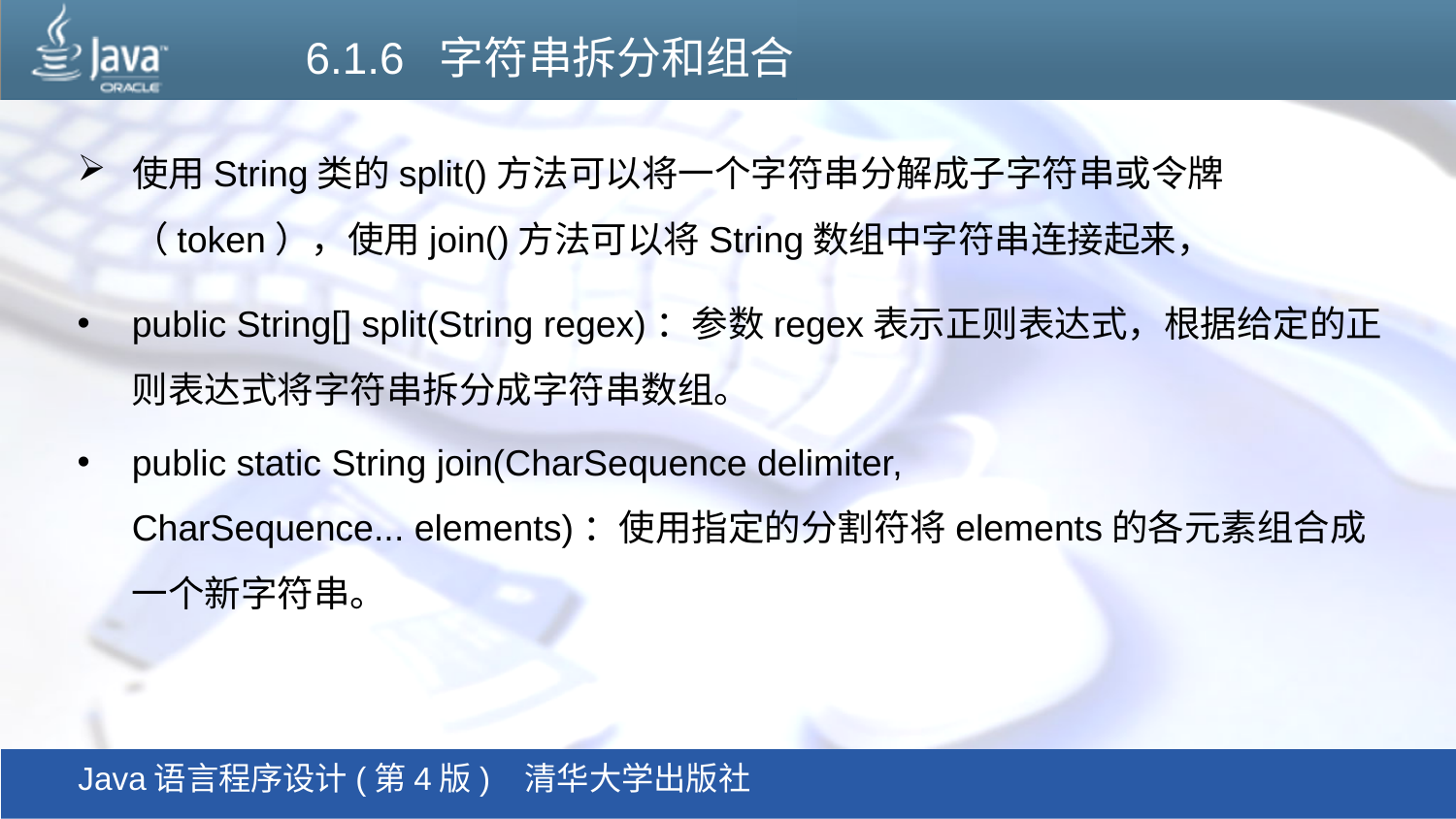

# 6.1.6  字符串拆分和组合
使用String类的split()方法可以将一个字符串分解成子字符串或令牌（token），使用join()方法可以将String数组中字符串连接起来，
public String[] split(String regex)：参数regex表示正则表达式，根据给定的正则表达式将字符串拆分成字符串数组。
public static String join(CharSequence delimiter, CharSequence... elements)：使用指定的分割符将elements的各元素组合成一个新字符串。